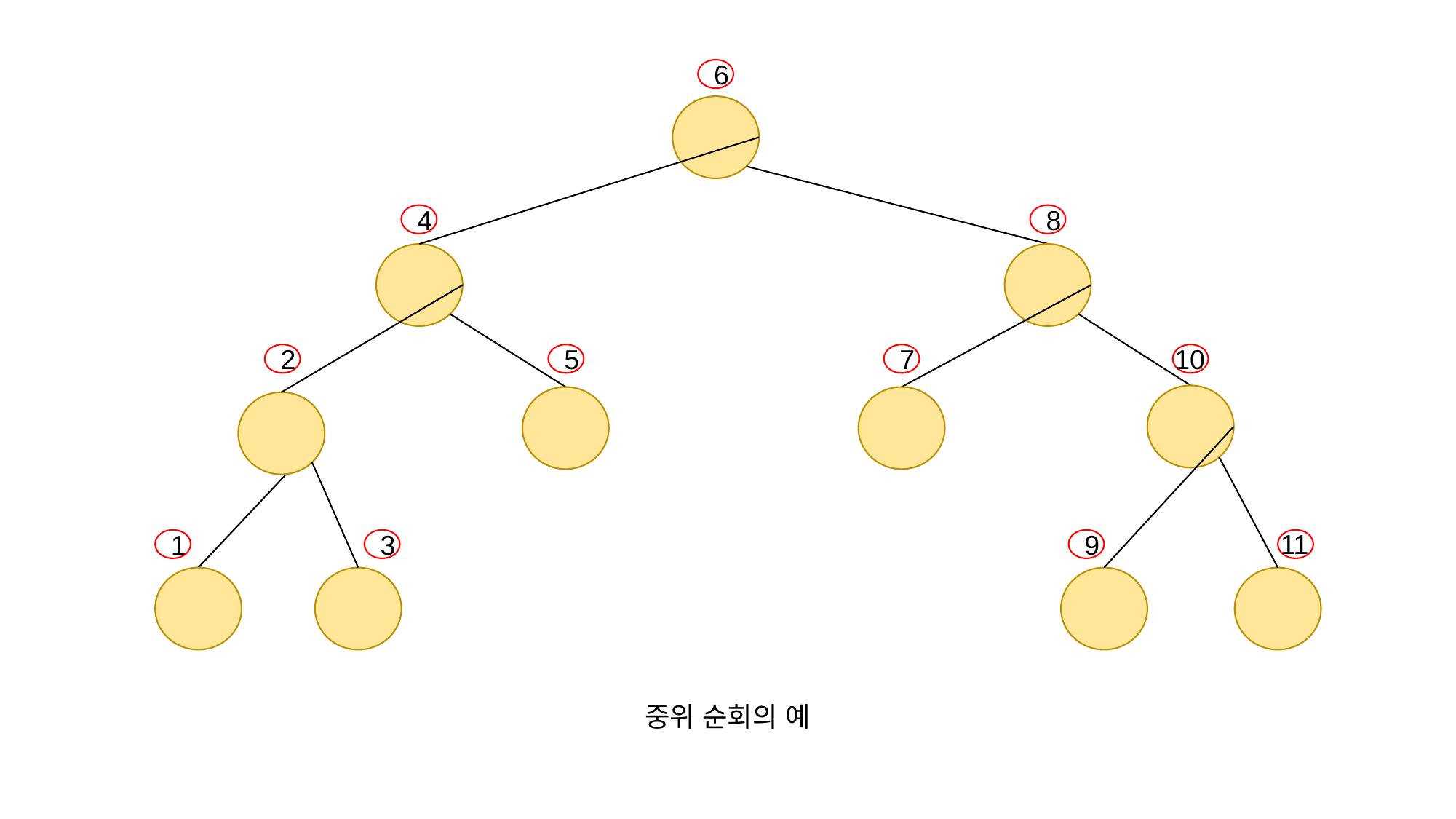

6

4
8

10
2
5
7

11
1
3
9

중위 순회의 예